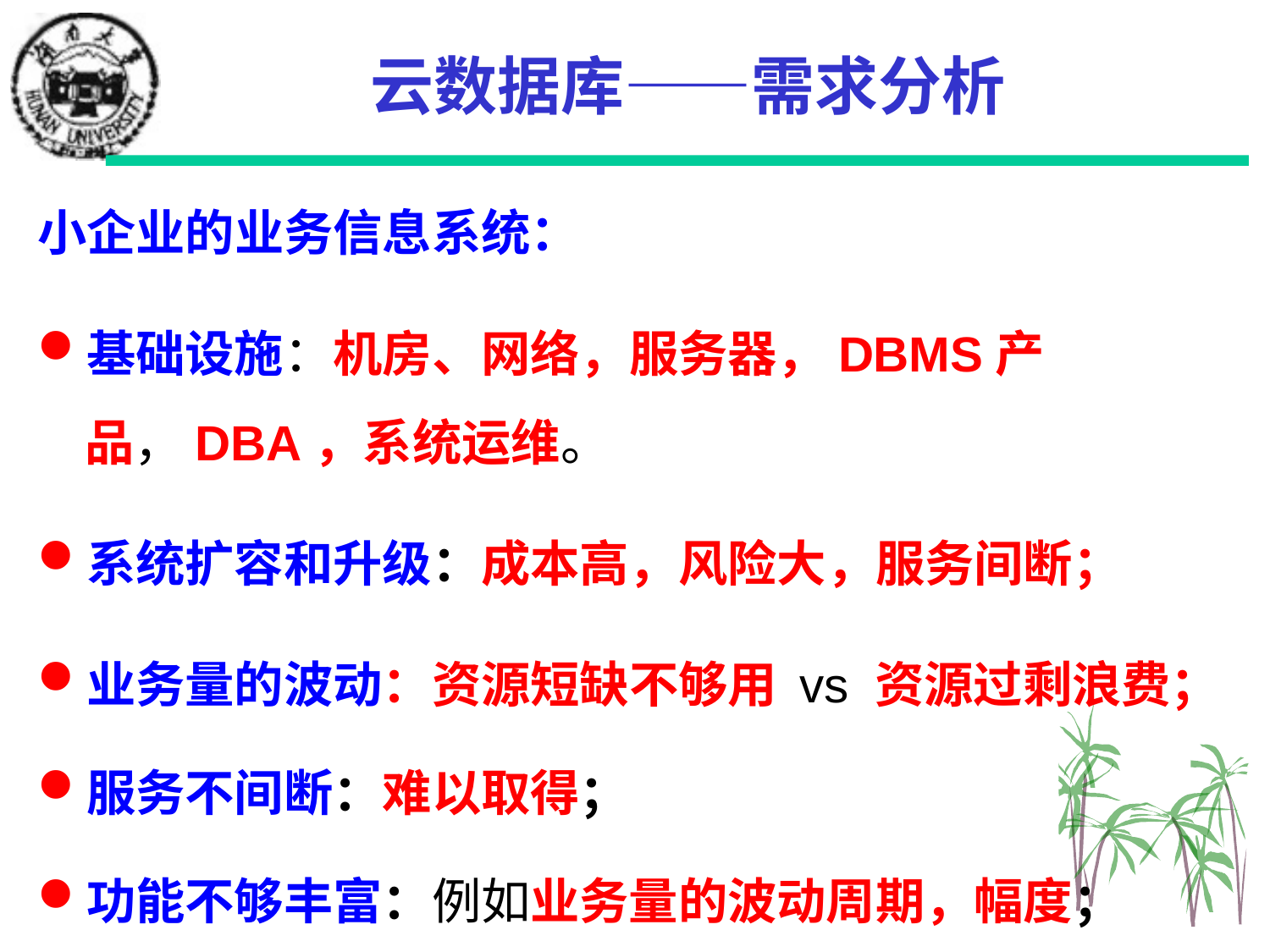

# 云数据库——需求分析
小企业的业务信息系统：
基础设施：机房、网络，服务器，DBMS产品，DBA，系统运维。
系统扩容和升级：成本高，风险大，服务间断；
业务量的波动：资源短缺不够用 vs 资源过剩浪费；
服务不间断：难以取得；
功能不够丰富：例如业务量的波动周期，幅度；